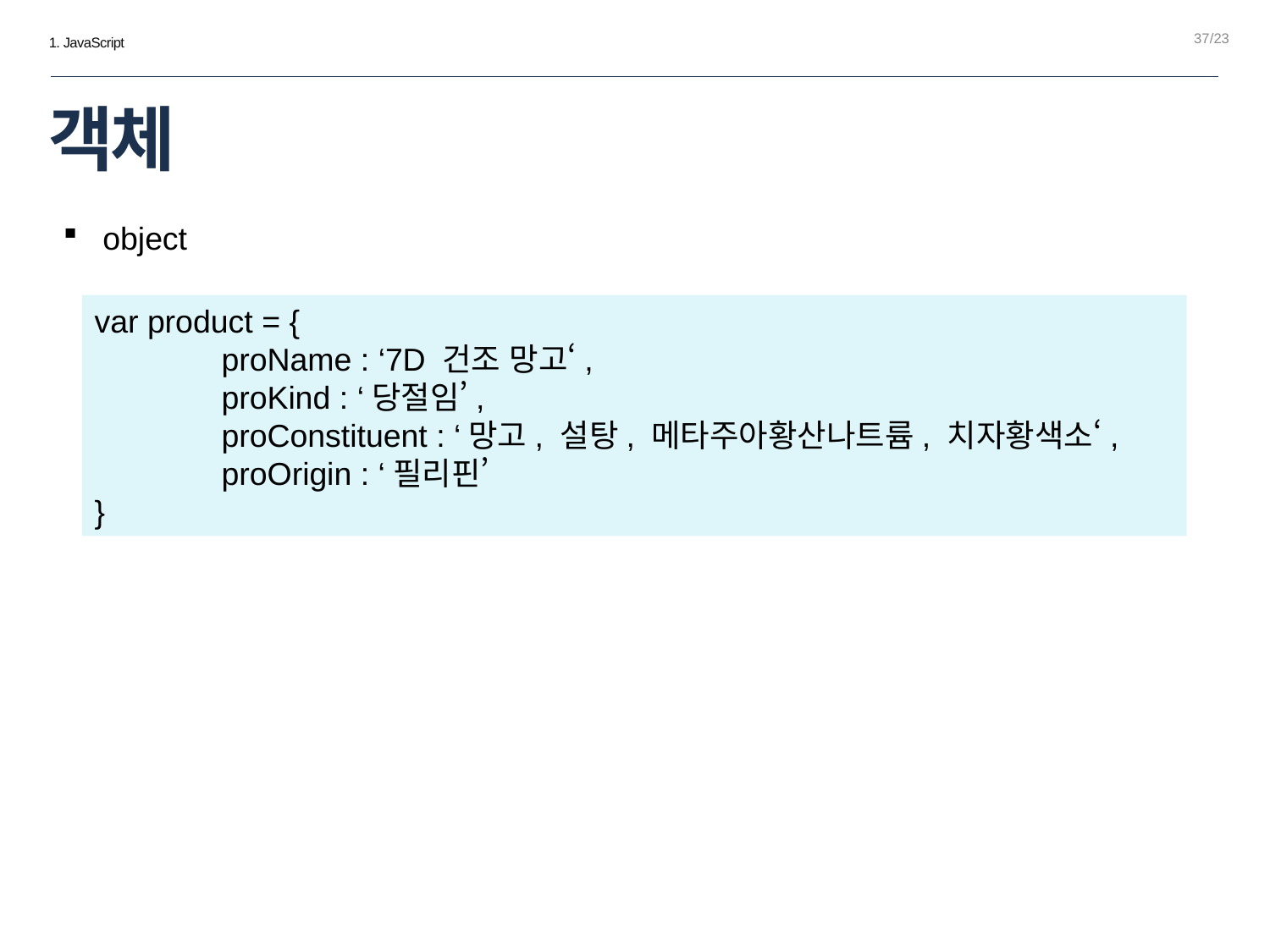

37
1. JavaScript
# 객체
object

var product = {
	proName : ‘7D 건조 망고‘,
	proKind : ‘당절임’,
	proConstituent : ‘망고, 설탕, 메타주아황산나트륨, 치자황색소‘,
	proOrigin : ‘필리핀’
}